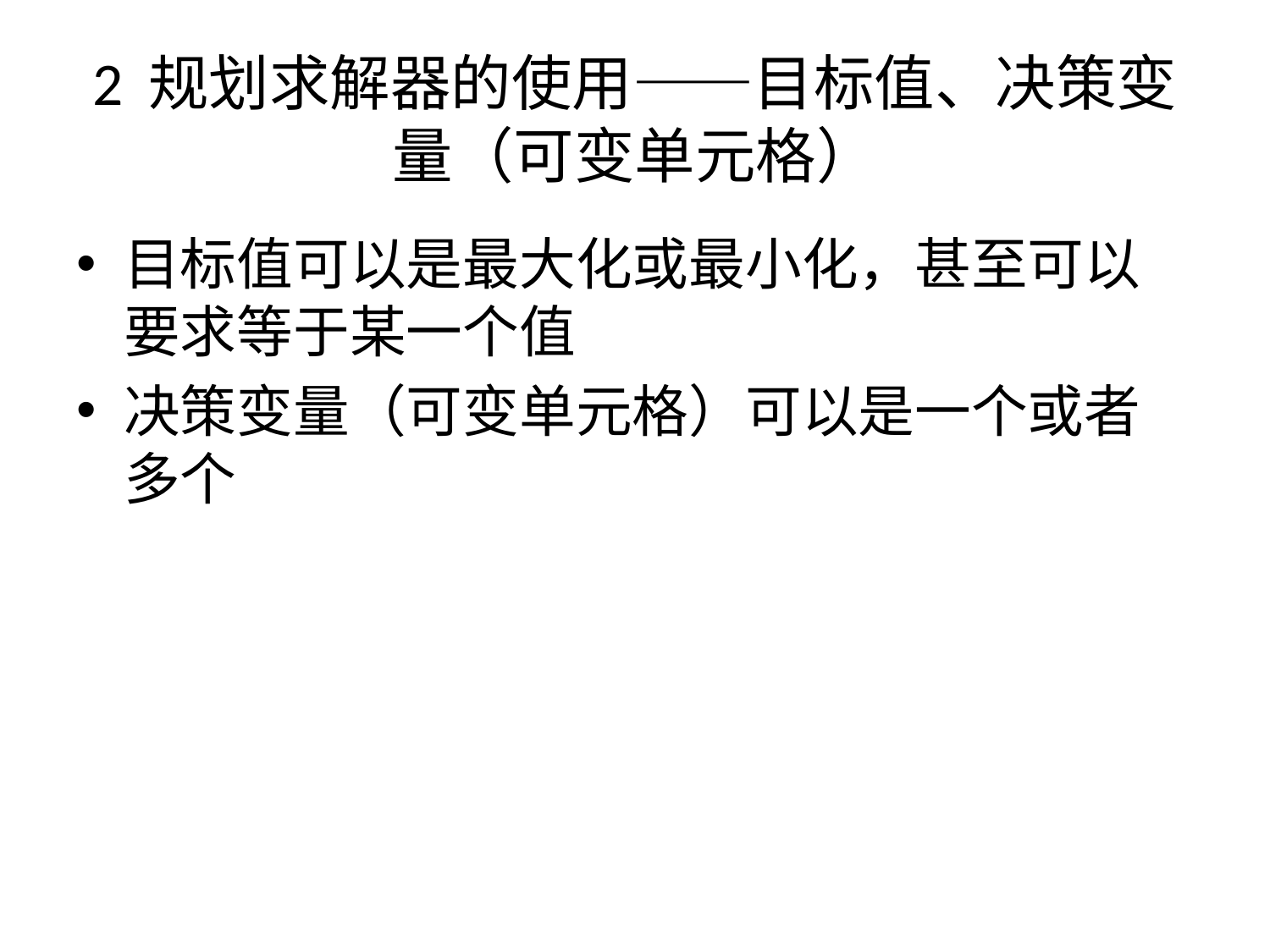

# 2 规划求解器的使用——目标值、决策变量（可变单元格）
目标值可以是最大化或最小化，甚至可以要求等于某一个值
决策变量（可变单元格）可以是一个或者多个